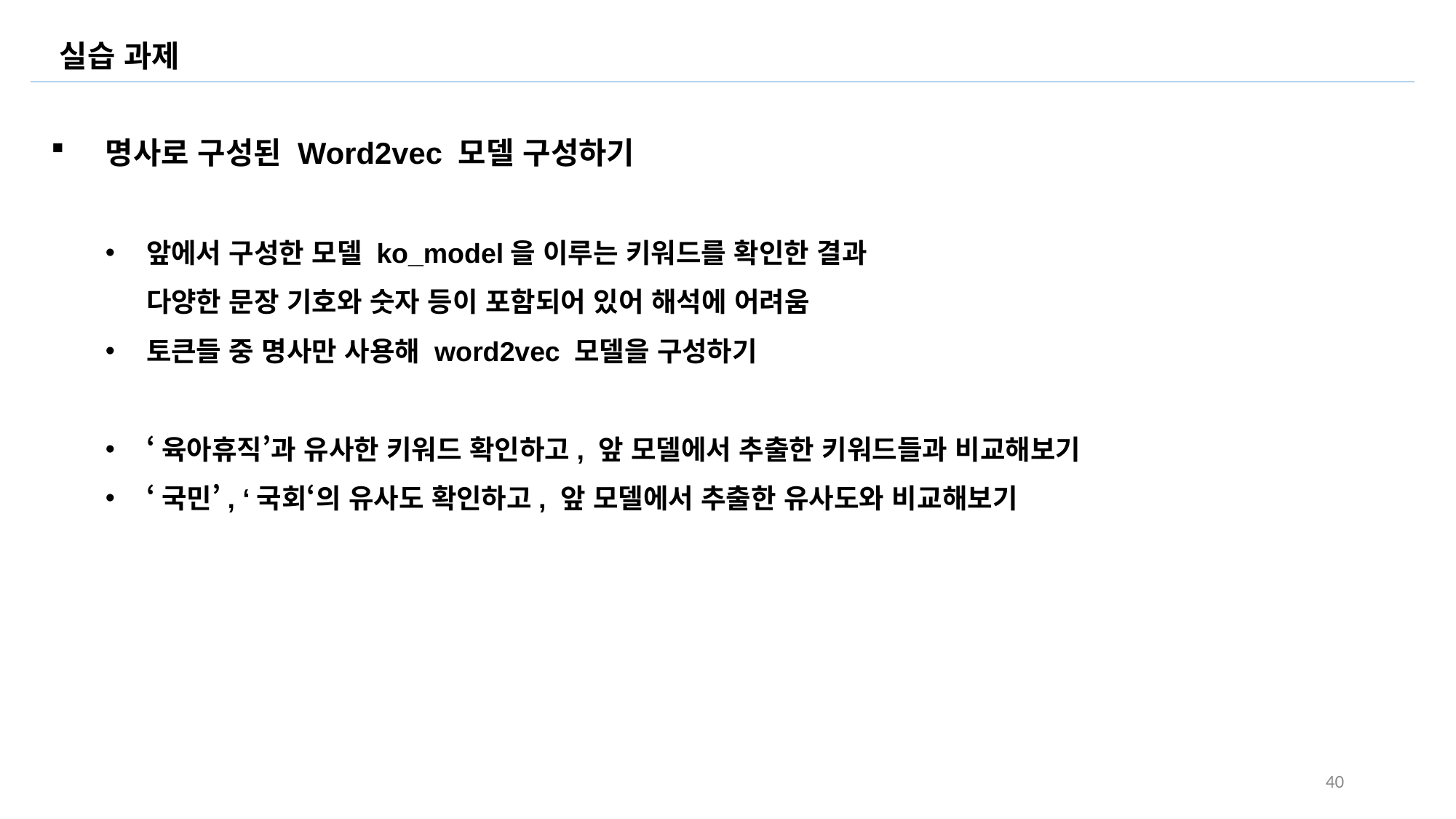

실습 과제
명사로 구성된 Word2vec 모델 구성하기

앞에서 구성한 모델 ko_model을 이루는 키워드를 확인한 결과
다양한 문장 기호와 숫자 등이 포함되어 있어 해석에 어려움
토큰들 중 명사만 사용해 word2vec 모델을 구성하기

‘육아휴직’과 유사한 키워드 확인하고, 앞 모델에서 추출한 키워드들과 비교해보기
‘국민’, ‘국회‘의 유사도 확인하고, 앞 모델에서 추출한 유사도와 비교해보기

40